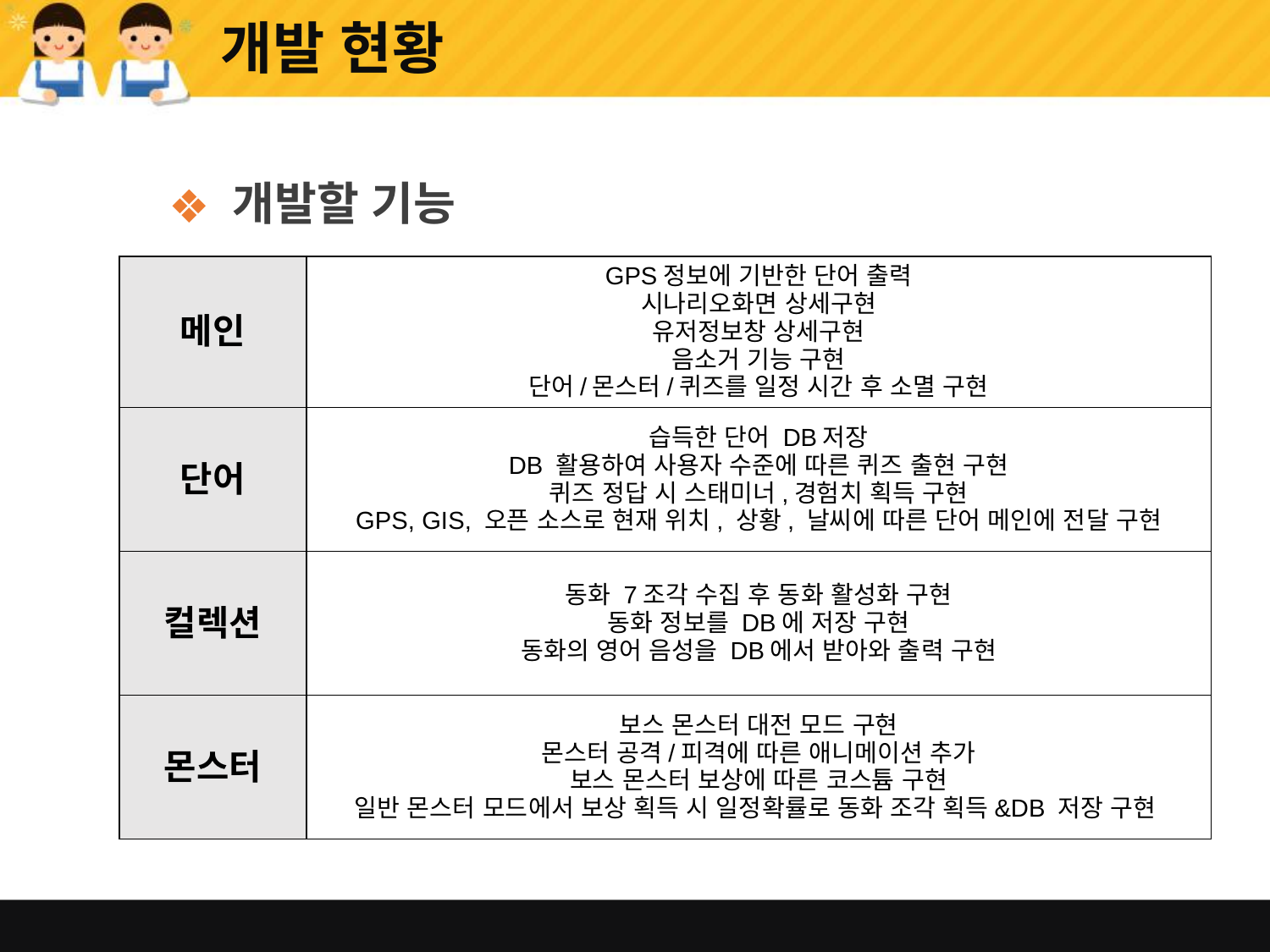

# 개발 현황
개발할 기능
| 메인 | GPS정보에 기반한 단어 출력 시나리오화면 상세구현 유저정보창 상세구현 음소거 기능 구현 단어/몬스터/퀴즈를 일정 시간 후 소멸 구현 |
| --- | --- |
| 단어 | 습득한 단어 DB저장 DB 활용하여 사용자 수준에 따른 퀴즈 출현 구현 퀴즈 정답 시 스태미너,경험치 획득 구현 GPS, GIS, 오픈 소스로 현재 위치, 상황, 날씨에 따른 단어 메인에 전달 구현 |
| 컬렉션 | 동화 7조각 수집 후 동화 활성화 구현 동화 정보를 DB에 저장 구현 동화의 영어 음성을 DB에서 받아와 출력 구현 |
| 몬스터 | 보스 몬스터 대전 모드 구현 몬스터 공격/피격에 따른 애니메이션 추가 보스 몬스터 보상에 따른 코스튬 구현 일반 몬스터 모드에서 보상 획득 시 일정확률로 동화 조각 획득&DB 저장 구현 |